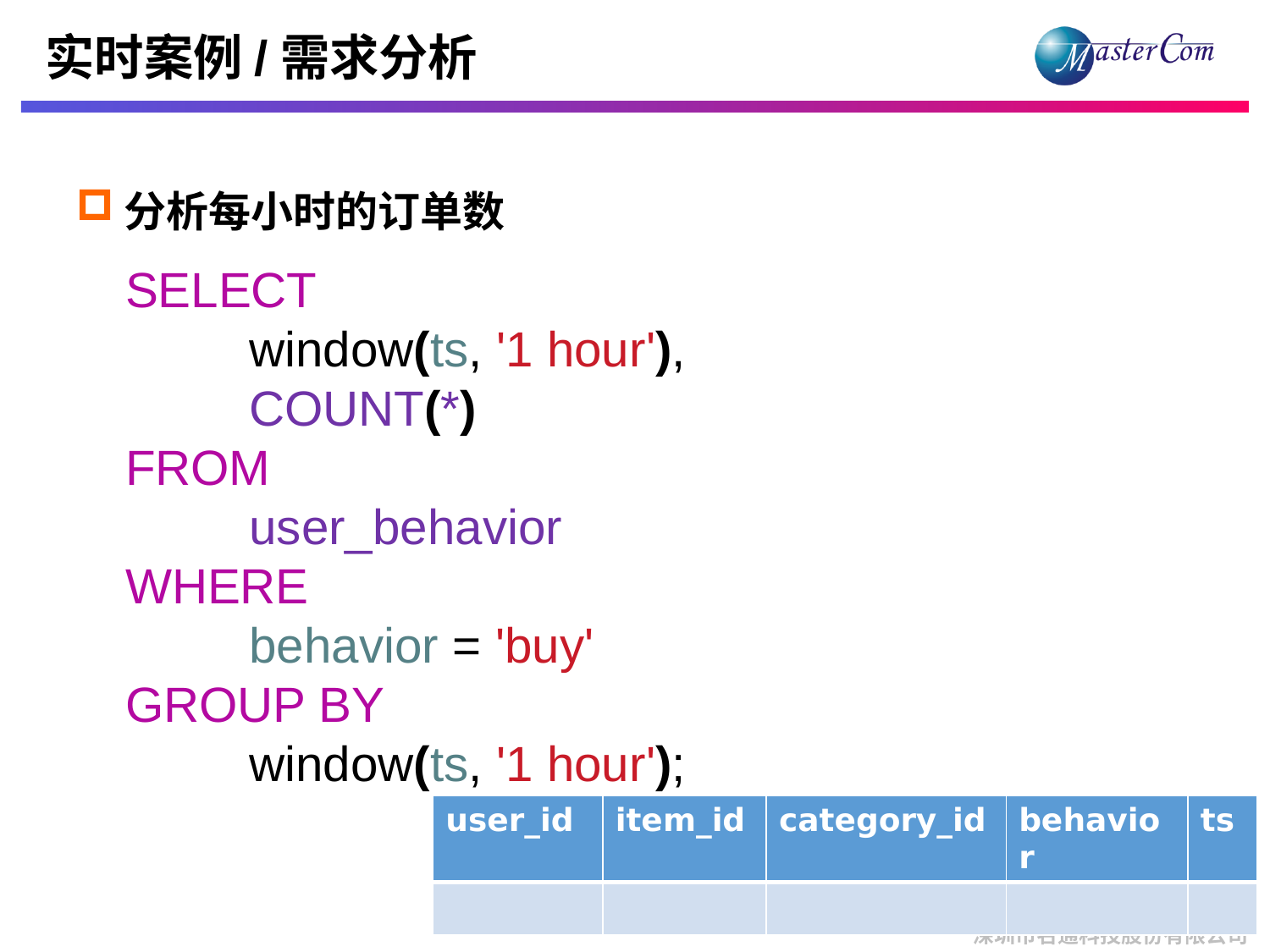

# 实时案例/需求分析
分析每小时的订单数
SELECT
         window(ts, '1 hour'),
         COUNT(*)
FROM
         user_behavior
WHERE
         behavior = 'buy'
GROUP BY
         window(ts, '1 hour');
| user\_id | item\_id | category\_id | behavior | ts |
| --- | --- | --- | --- | --- |
|  |  |  |  |  |